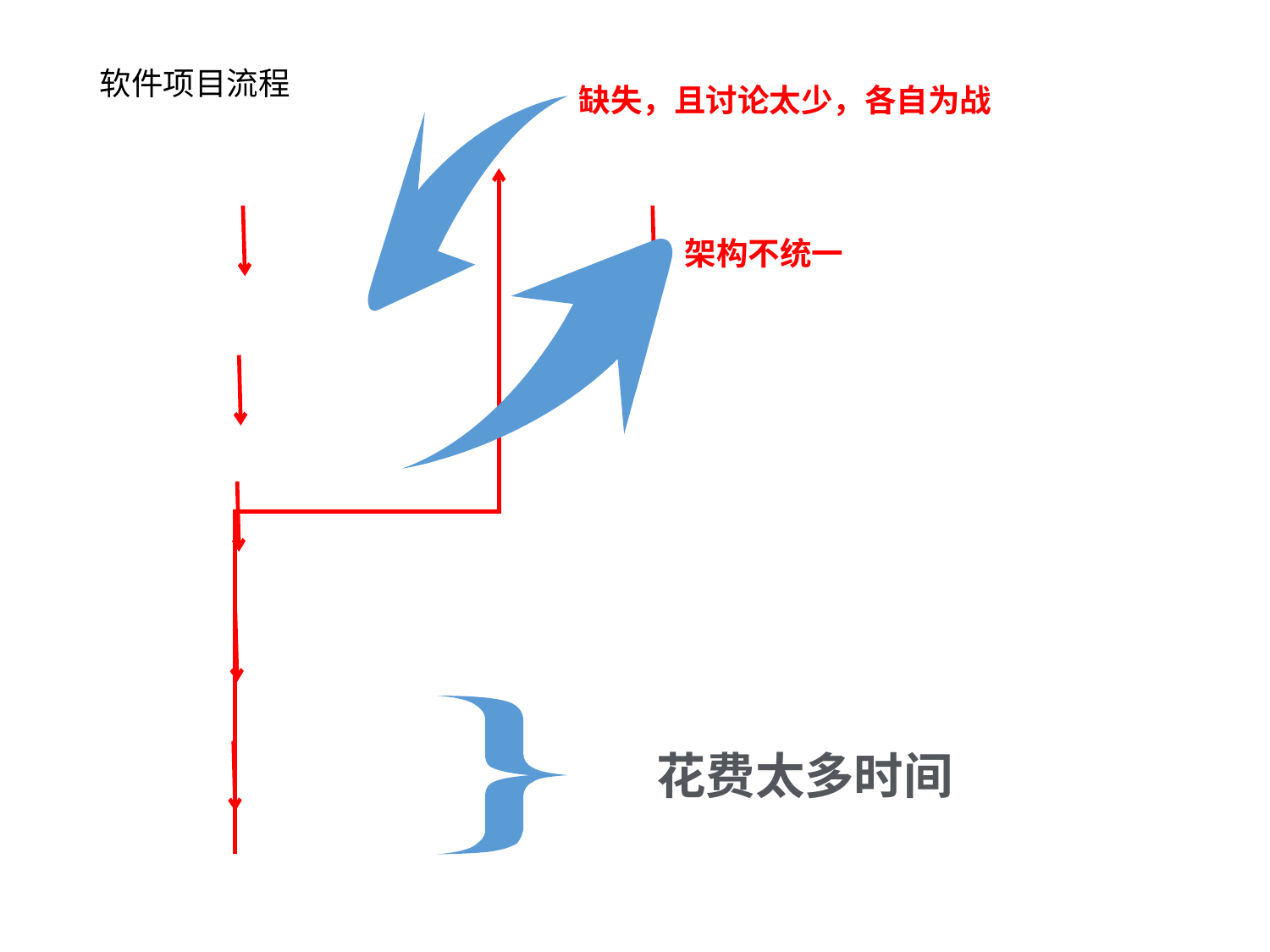

软件项目流程
缺失，且讨论太少，各自为战

输出软件资料

需求分析

架构不统一

产品维护

软件方案设计

软件编写

软件调试

软件测试

花费太多时间

软件修改Bug